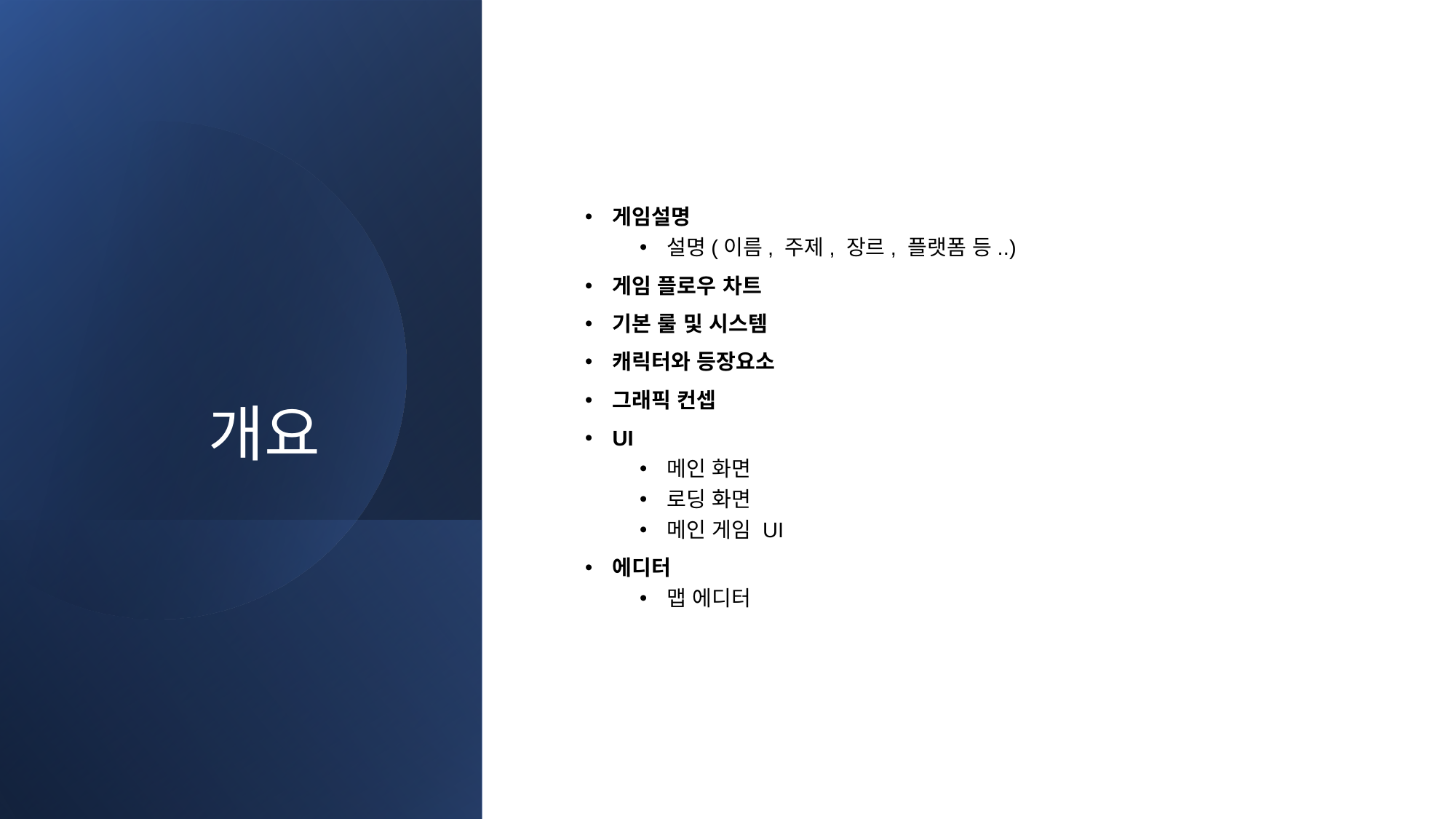

# 개요
게임설명
설명(이름, 주제, 장르, 플랫폼 등..)
게임 플로우 차트
기본 룰 및 시스템
캐릭터와 등장요소
그래픽 컨셉
UI
메인 화면
로딩 화면
메인 게임 UI
에디터
맵 에디터